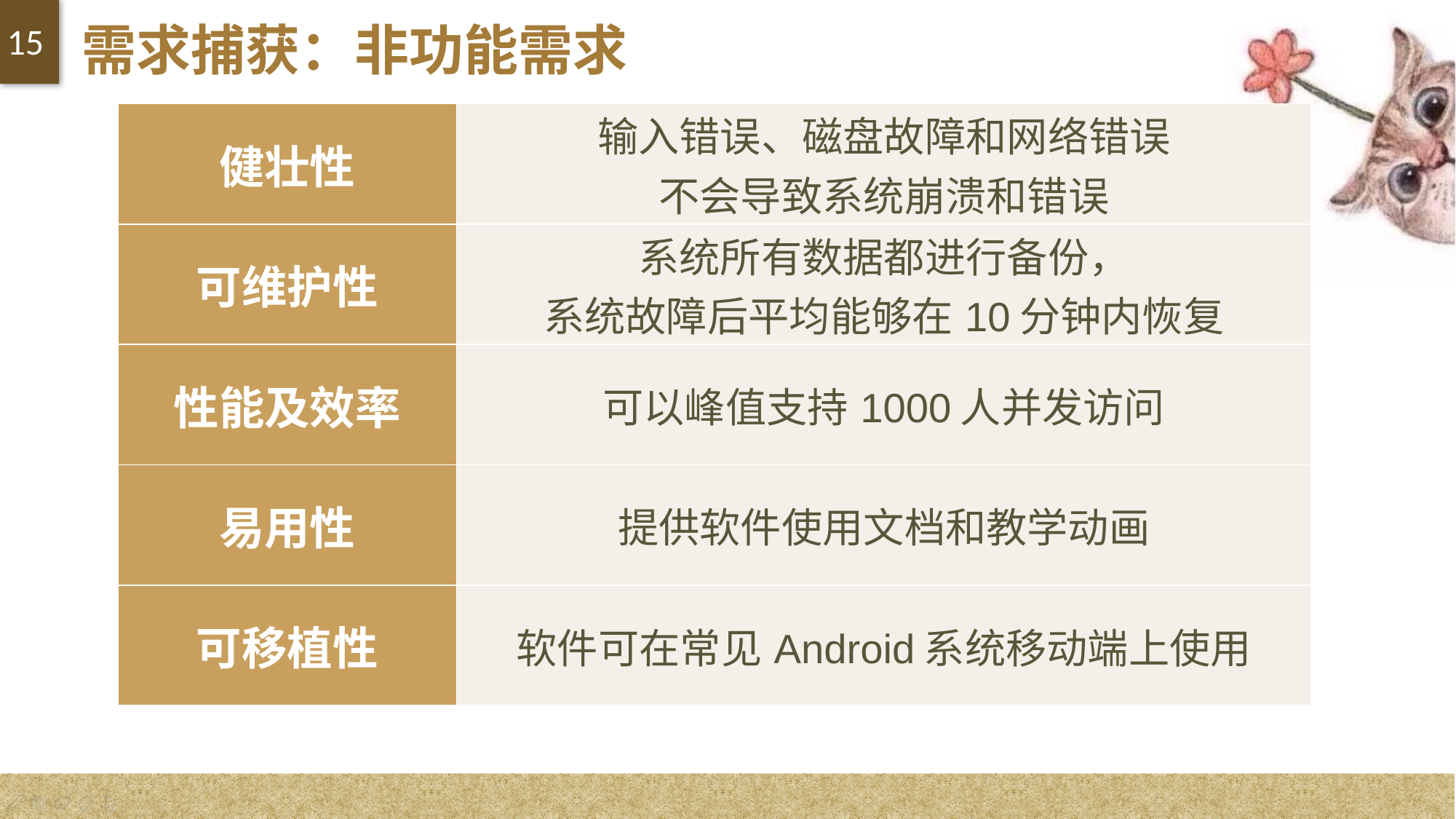

# 需求捕获：非功能需求
15
| 健壮性 | 输入错误、磁盘故障和网络错误 不会导致系统崩溃和错误 |
| --- | --- |
| 可维护性 | 系统所有数据都进行备份， 系统故障后平均能够在10分钟内恢复 |
| 性能及效率 | 可以峰值支持1000人并发访问 |
| 易用性 | 提供软件使用文档和教学动画 |
| 可移植性 | 软件可在常见Android系统移动端上使用 |